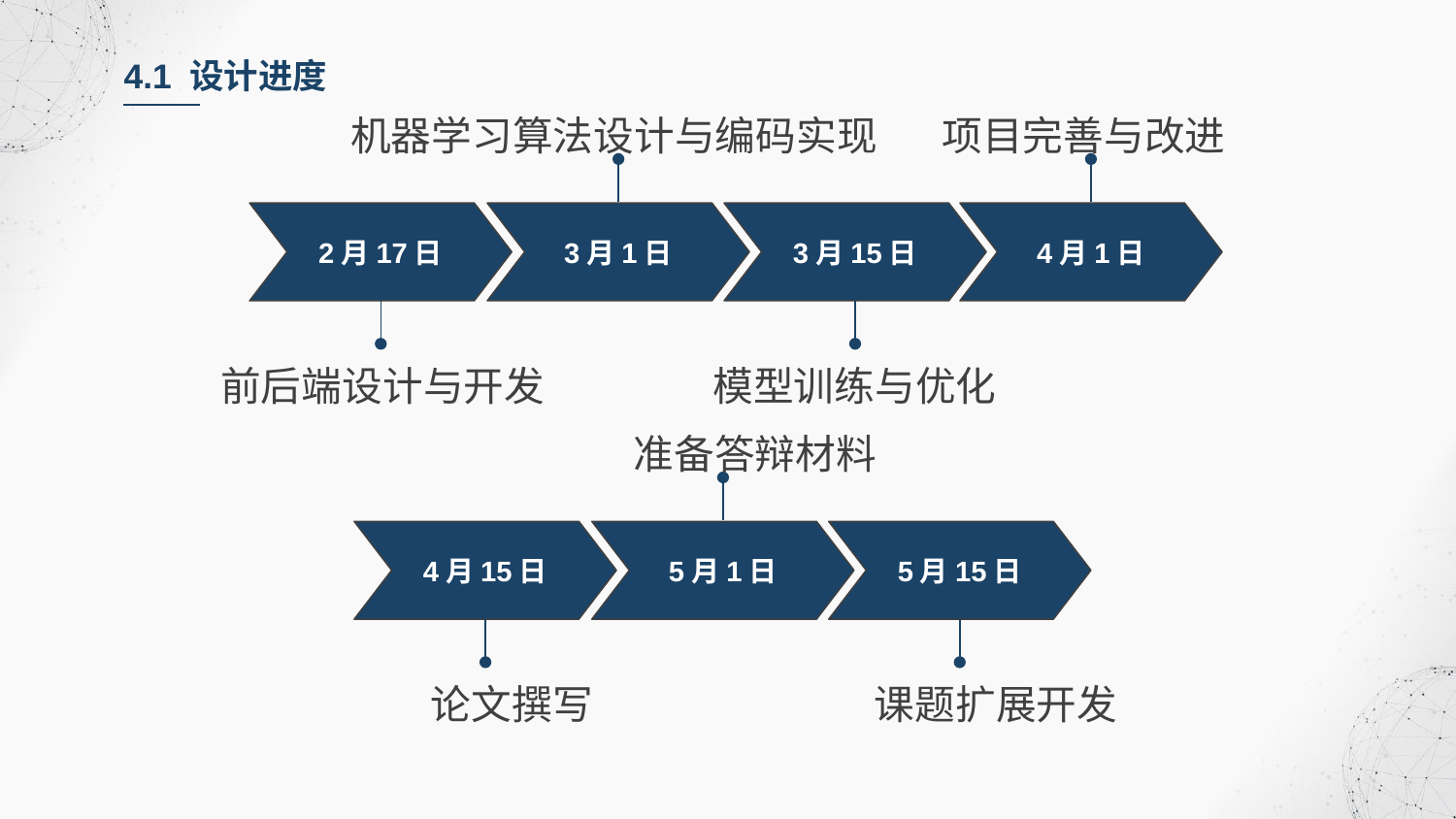

4.1 设计进度
机器学习算法设计与编码实现
项目完善与改进
2月17日
3月1日
3月15日
4月1日
前后端设计与开发
模型训练与优化
准备答辩材料
4月15日
5月1日
5月15日
论文撰写
课题扩展开发